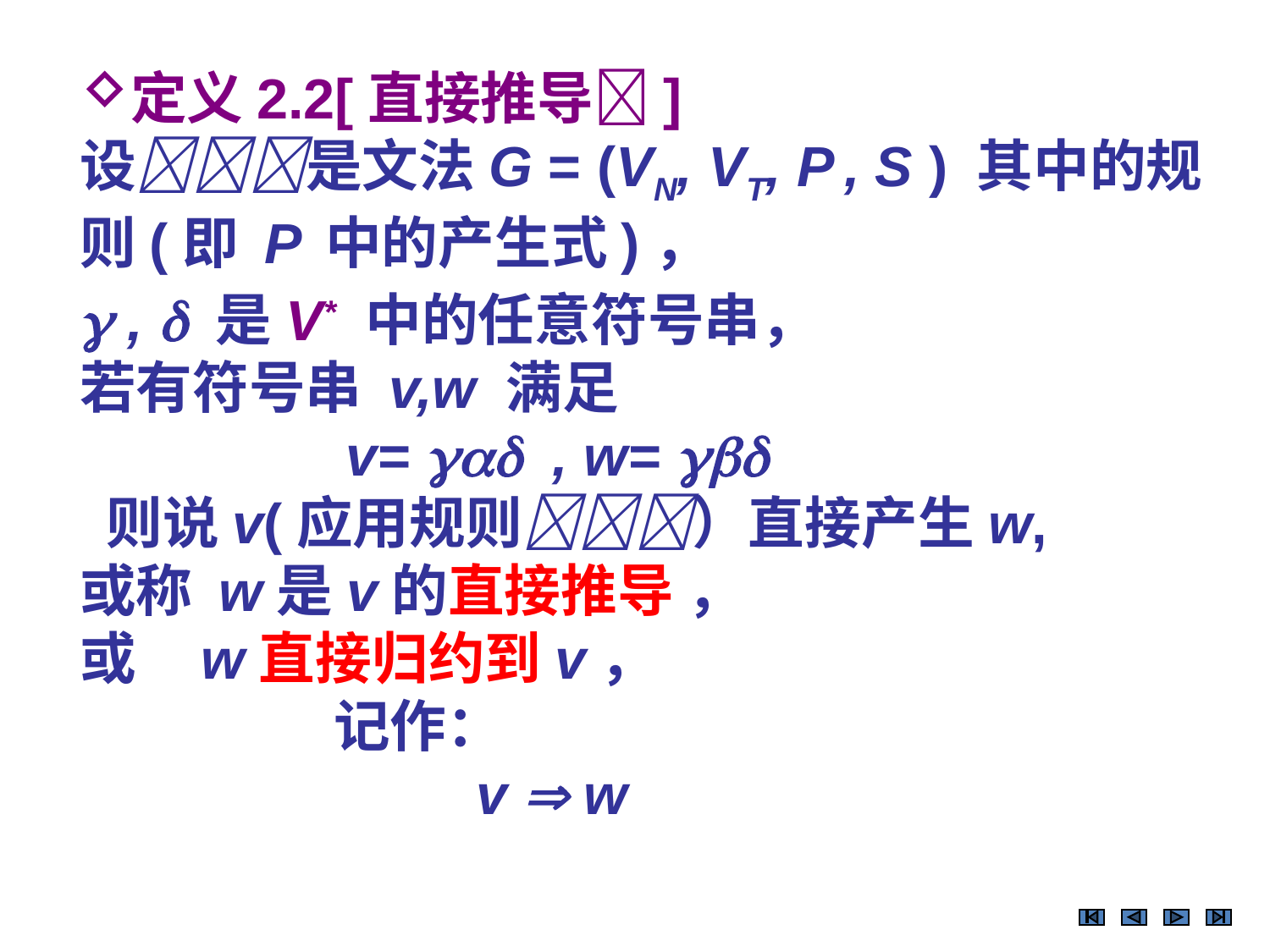

定义2.2[直接推导⇒]
设α→β是文法G = (VN, VT, P , S ) 其中的规则(即 P 中的产生式)，
γ , δ 是V* 中的任意符号串，
若有符号串 v,w 满足
                 v= γαδ  , w= γβδ
 则说v(应用规则α→β）直接产生w,
或称 w是v的直接推导 ，
或    w直接归约到v，
		记作：
			 v ⇒ w